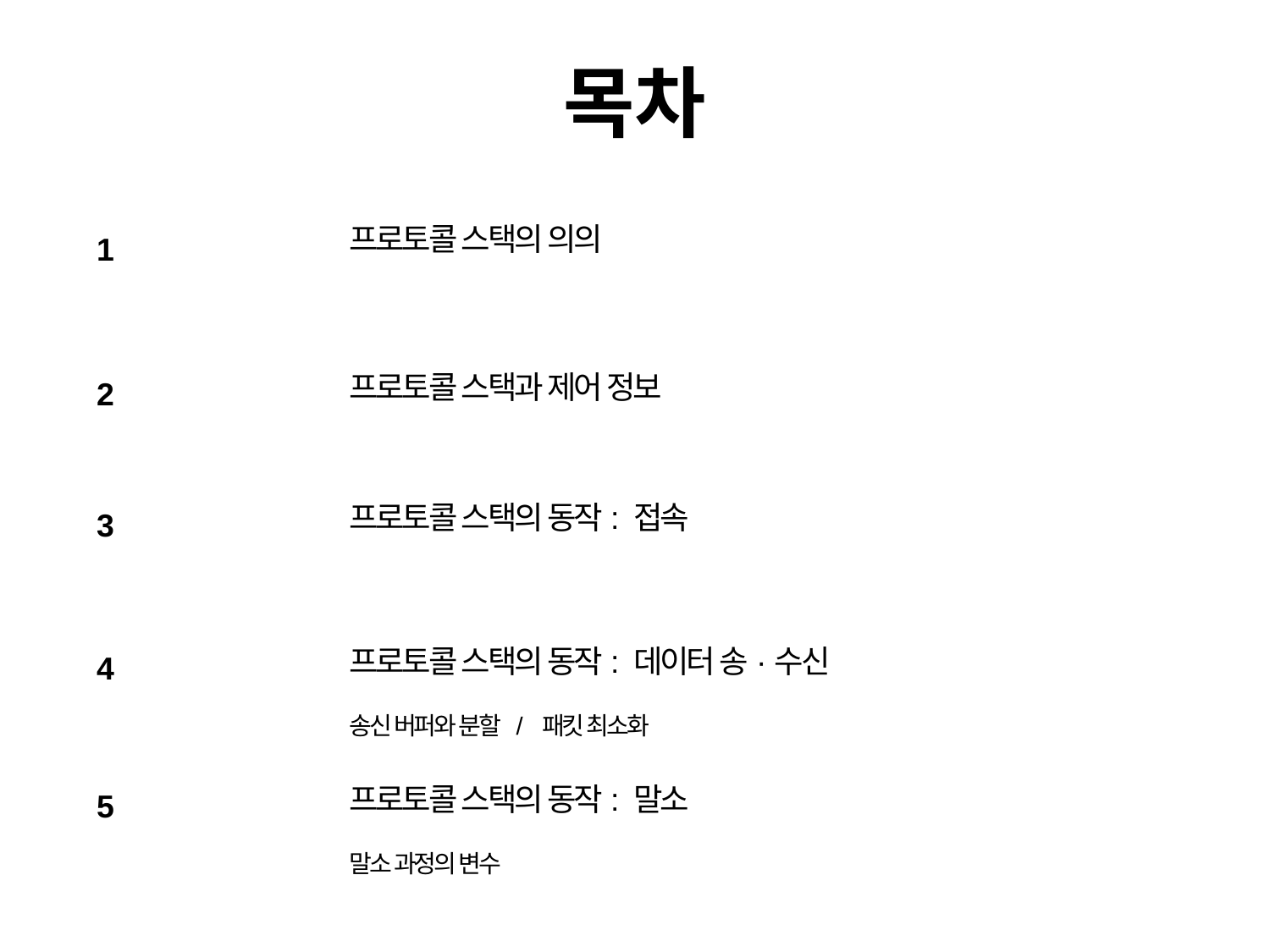

# 목차
프로토콜 스택의 의의

1
프로토콜 스택과 제어 정보

2
프로토콜 스택의 동작: 접속

3

프로토콜 스택의 동작: 데이터 송·수신
송신 버퍼와 분할  /   패킷 최소화
4
프로토콜 스택의 동작: 말소
말소 과정의 변수
5